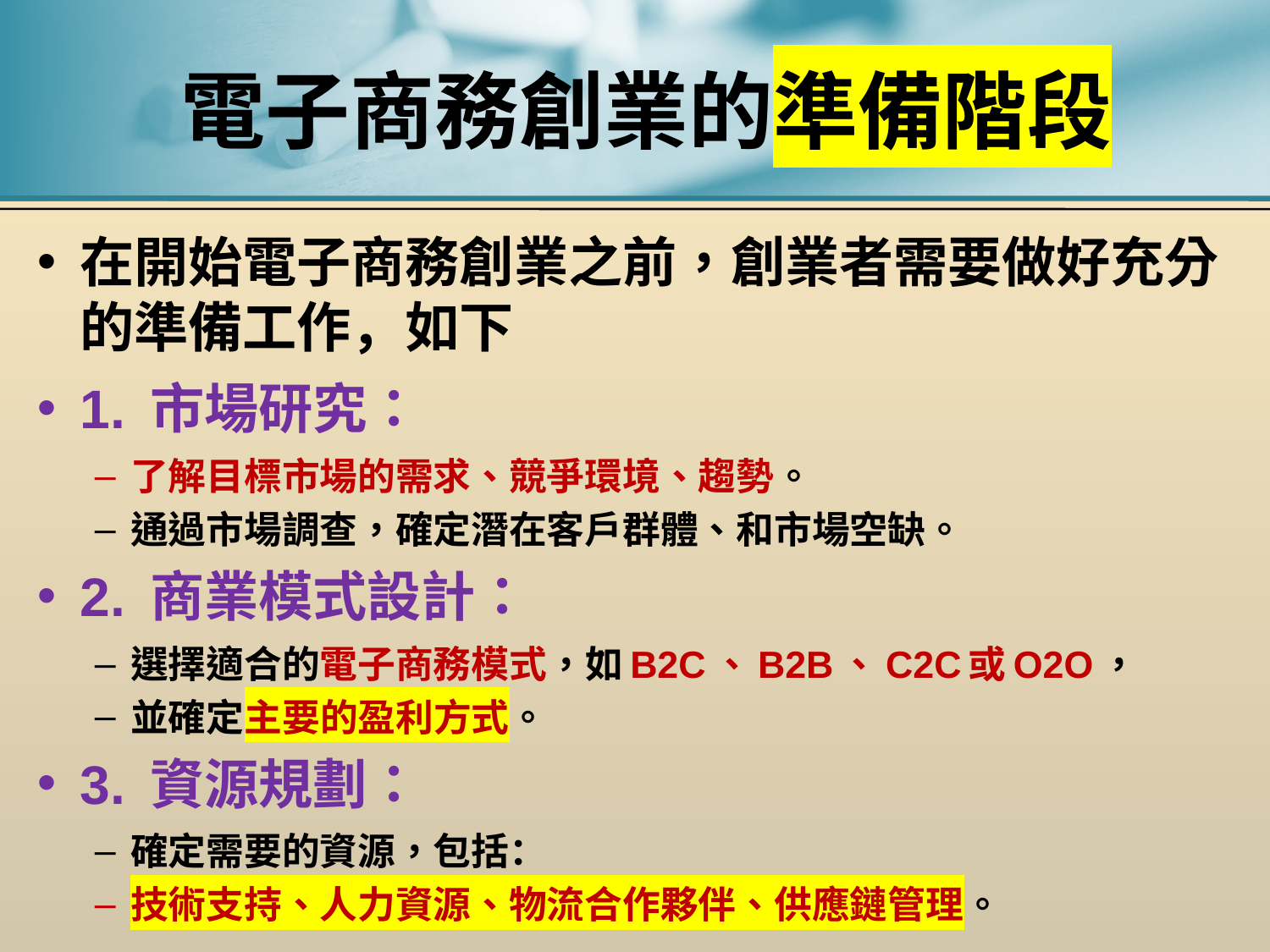

# 電子商務創業的準備階段
在開始電子商務創業之前，創業者需要做好充分的準備工作，如下
1. 市場研究：
了解目標市場的需求、競爭環境、趨勢。
通過市場調查，確定潛在客戶群體、和市場空缺。
2. 商業模式設計：
選擇適合的電子商務模式，如B2C、B2B、C2C或O2O，
並確定主要的盈利方式。
3. 資源規劃：
確定需要的資源，包括：
技術支持、人力資源、物流合作夥伴、供應鏈管理。